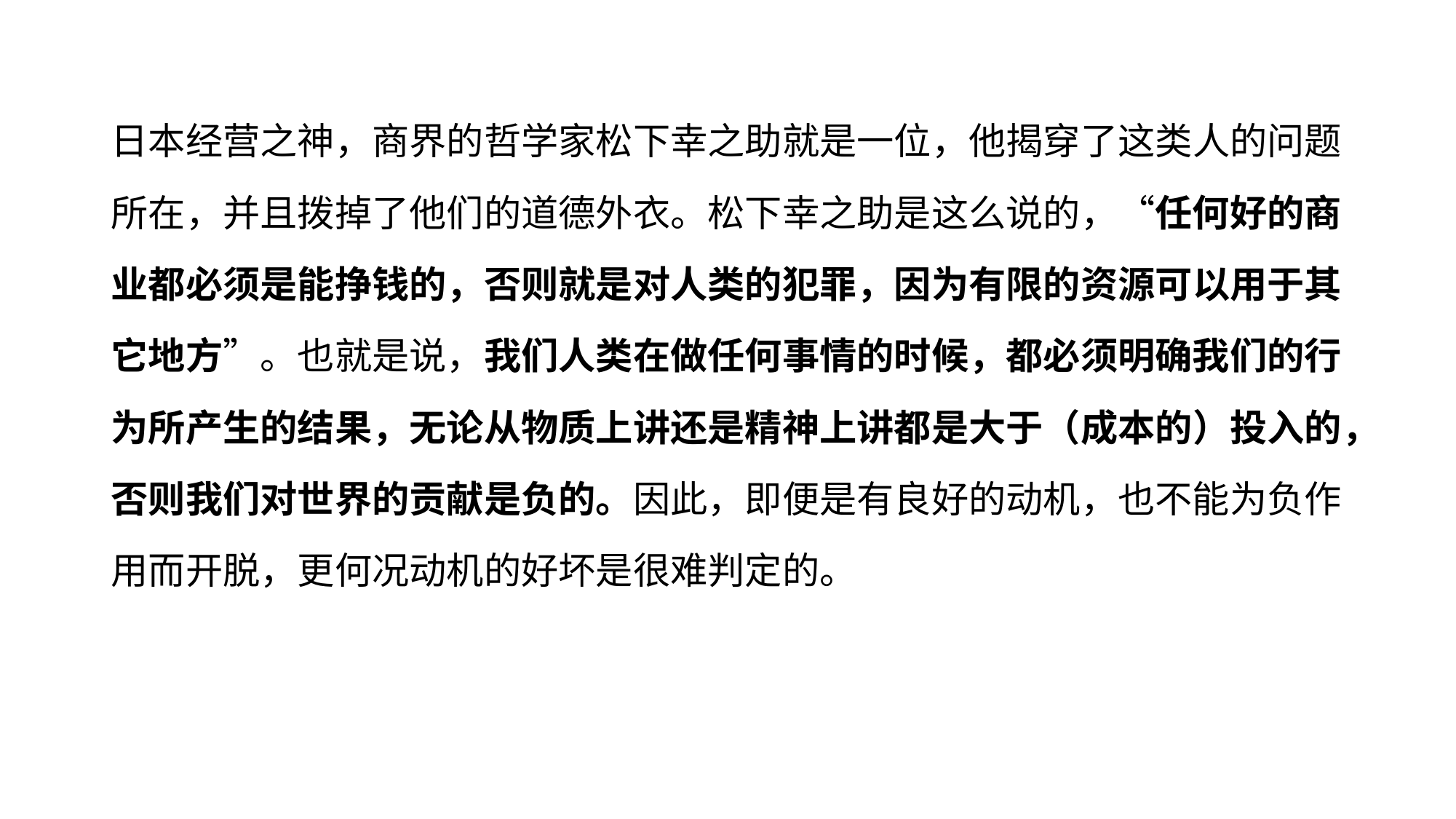

日本经营之神，商界的哲学家松下幸之助就是一位，他揭穿了这类人的问题所在，并且拨掉了他们的道德外衣。松下幸之助是这么说的，“任何好的商业都必须是能挣钱的，否则就是对人类的犯罪，因为有限的资源可以用于其它地方”。也就是说，我们人类在做任何事情的时候，都必须明确我们的行为所产生的结果，无论从物质上讲还是精神上讲都是大于（成本的）投入的，否则我们对世界的贡献是负的。因此，即便是有良好的动机，也不能为负作用而开脱，更何况动机的好坏是很难判定的。